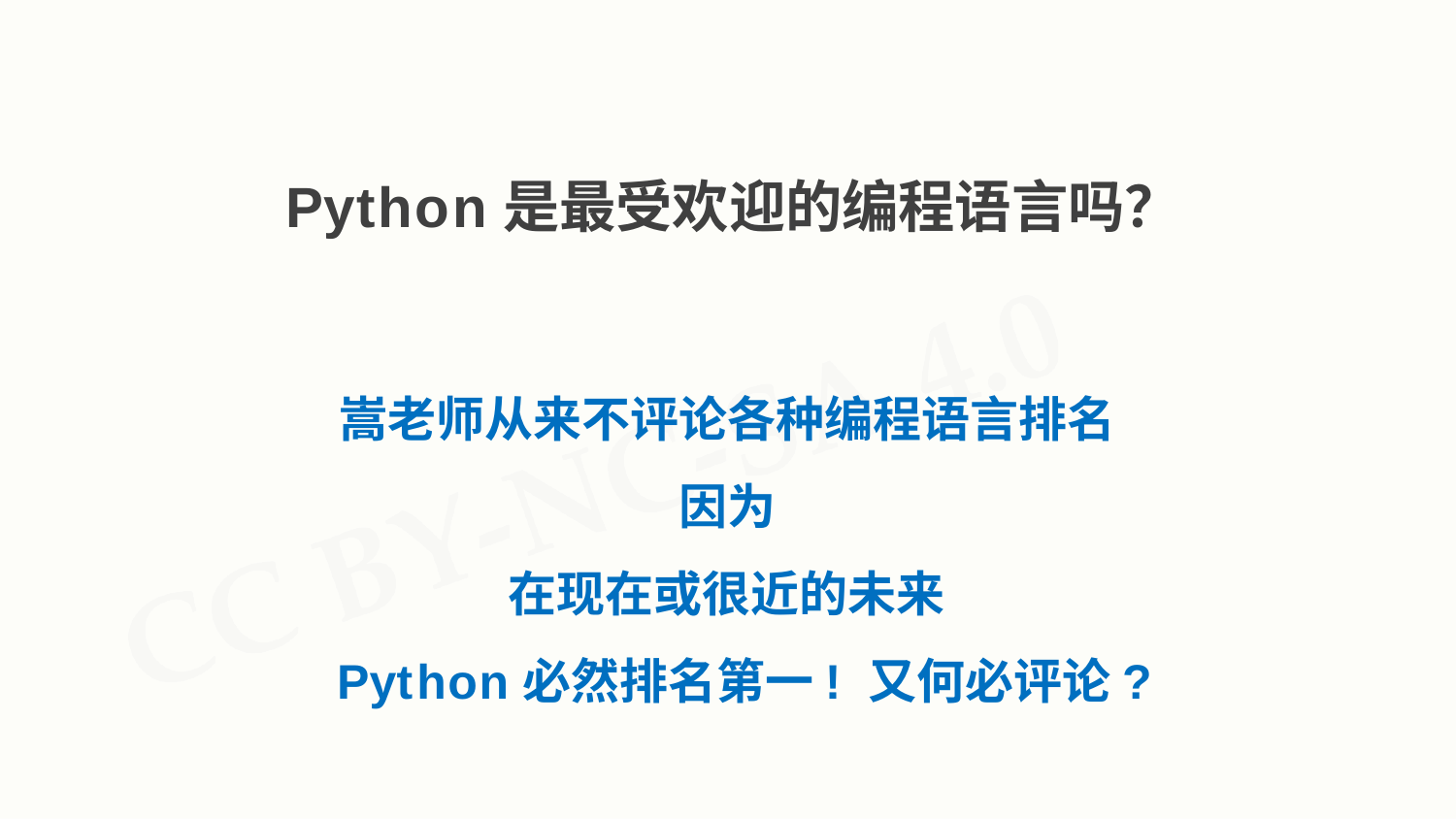

# Python是最受欢迎的编程语言吗？

嵩老师从来不评论各种编程语言排名 因为
在现在或很近的未来
Python必然排名第一! 又何必评论?